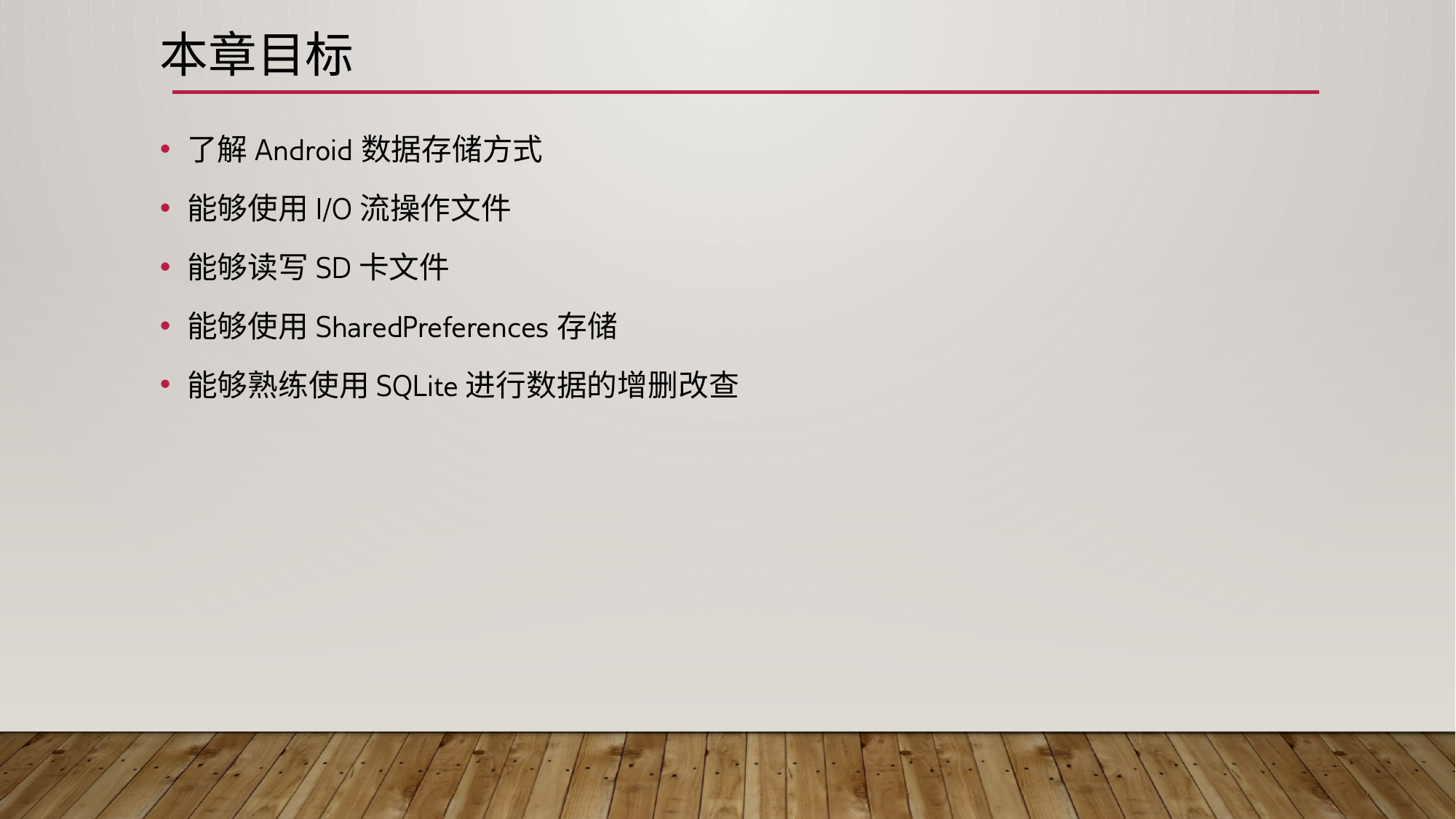

# 本章目标
了解Android数据存储方式
能够使用I/O流操作文件
能够读写SD卡文件
能够使用SharedPreferences存储
能够熟练使用SQLite进行数据的增删改查